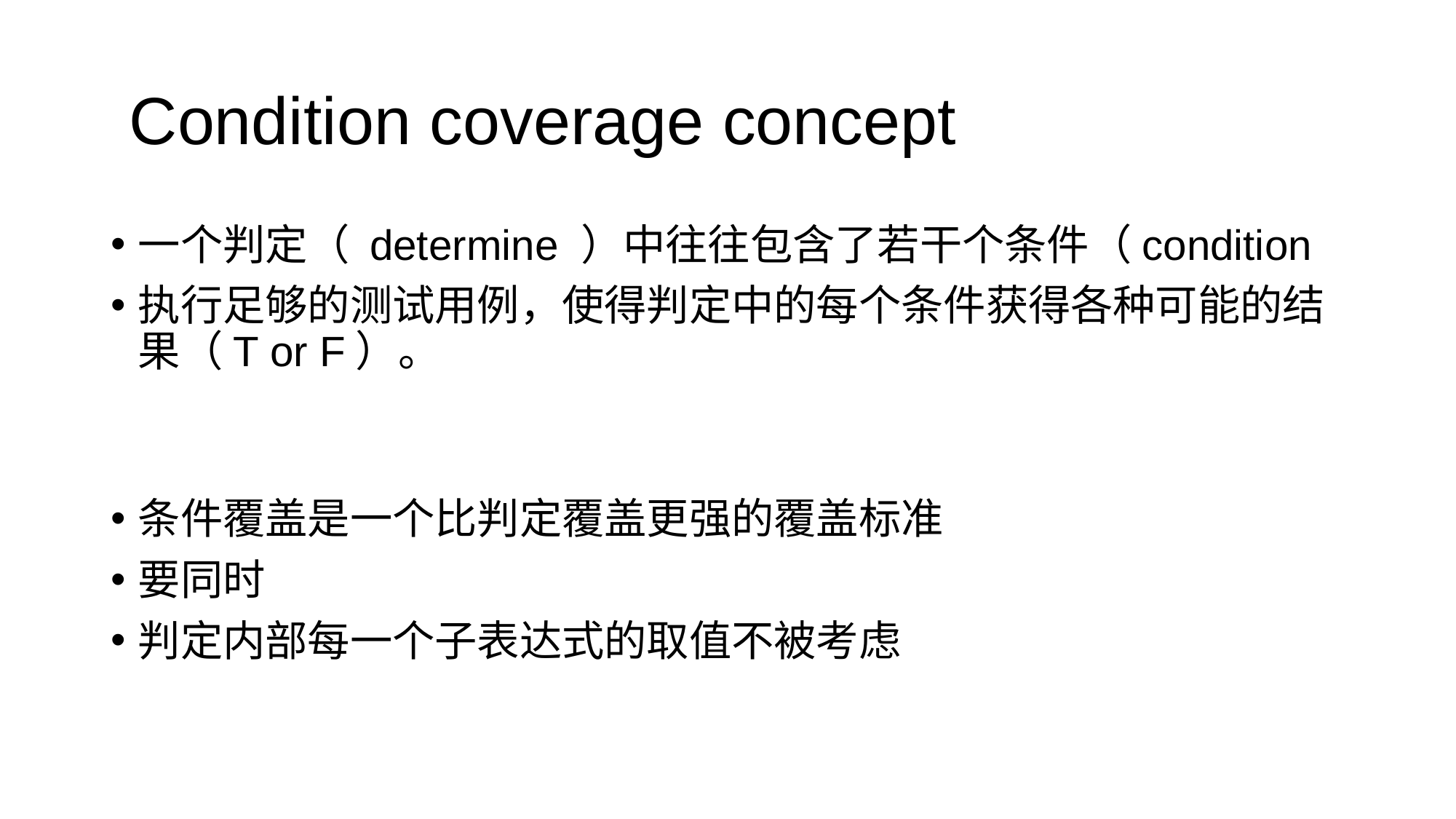

# Condition coverage concept
一个判定（ determine ）中往往包含了若干个条件（condition
执行足够的测试用例，使得判定中的每个条件获得各种可能的结果（T or F）。

条件覆盖是一个比判定覆盖更强的覆盖标准
要同时
判定内部每一个子表达式的取值不被考虑